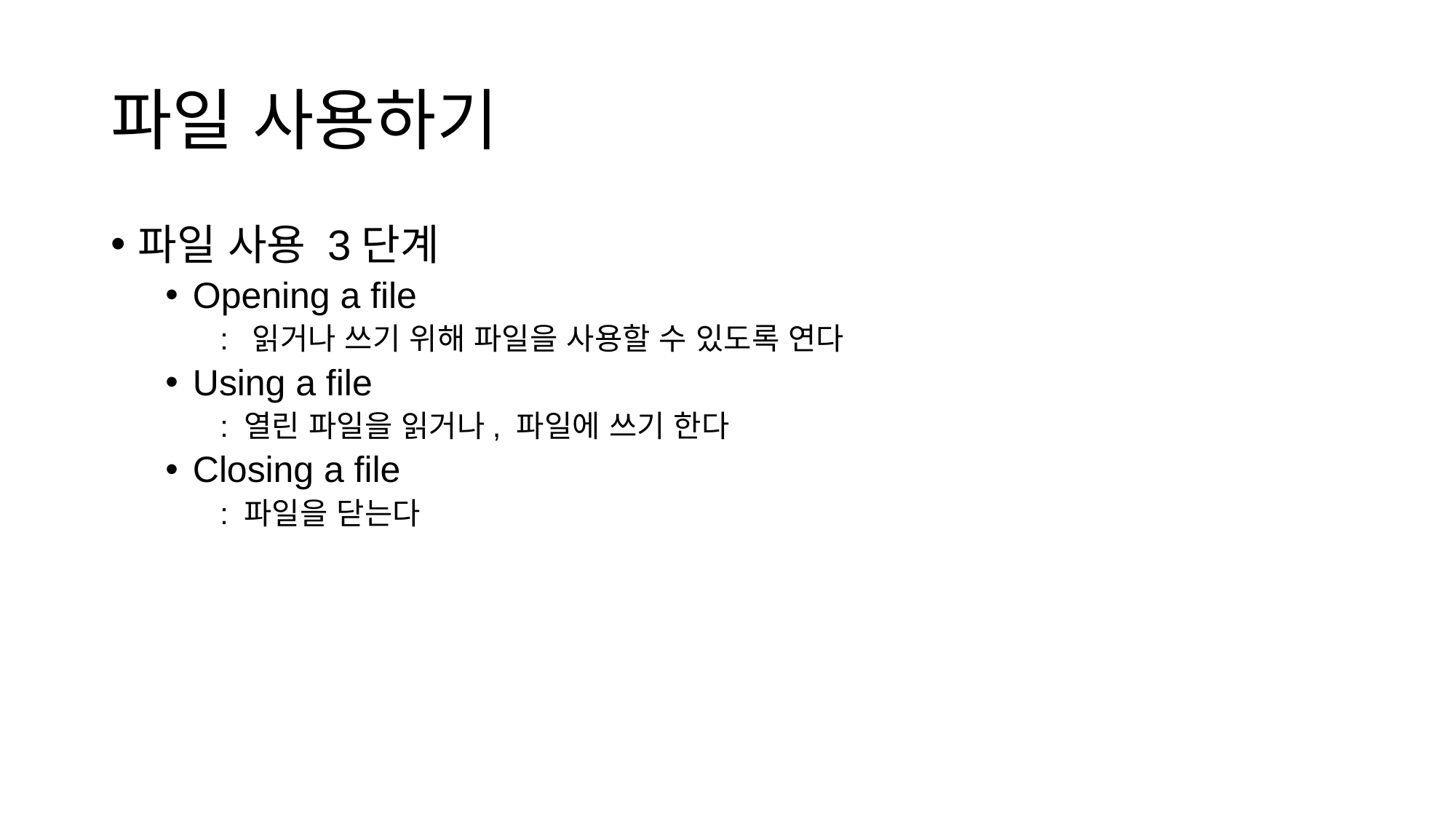

# 파일 사용하기
파일 사용 3단계
Opening a file
:  읽거나 쓰기 위해 파일을 사용할 수 있도록 연다
Using a file
: 열린 파일을 읽거나, 파일에 쓰기 한다
Closing a file
: 파일을 닫는다